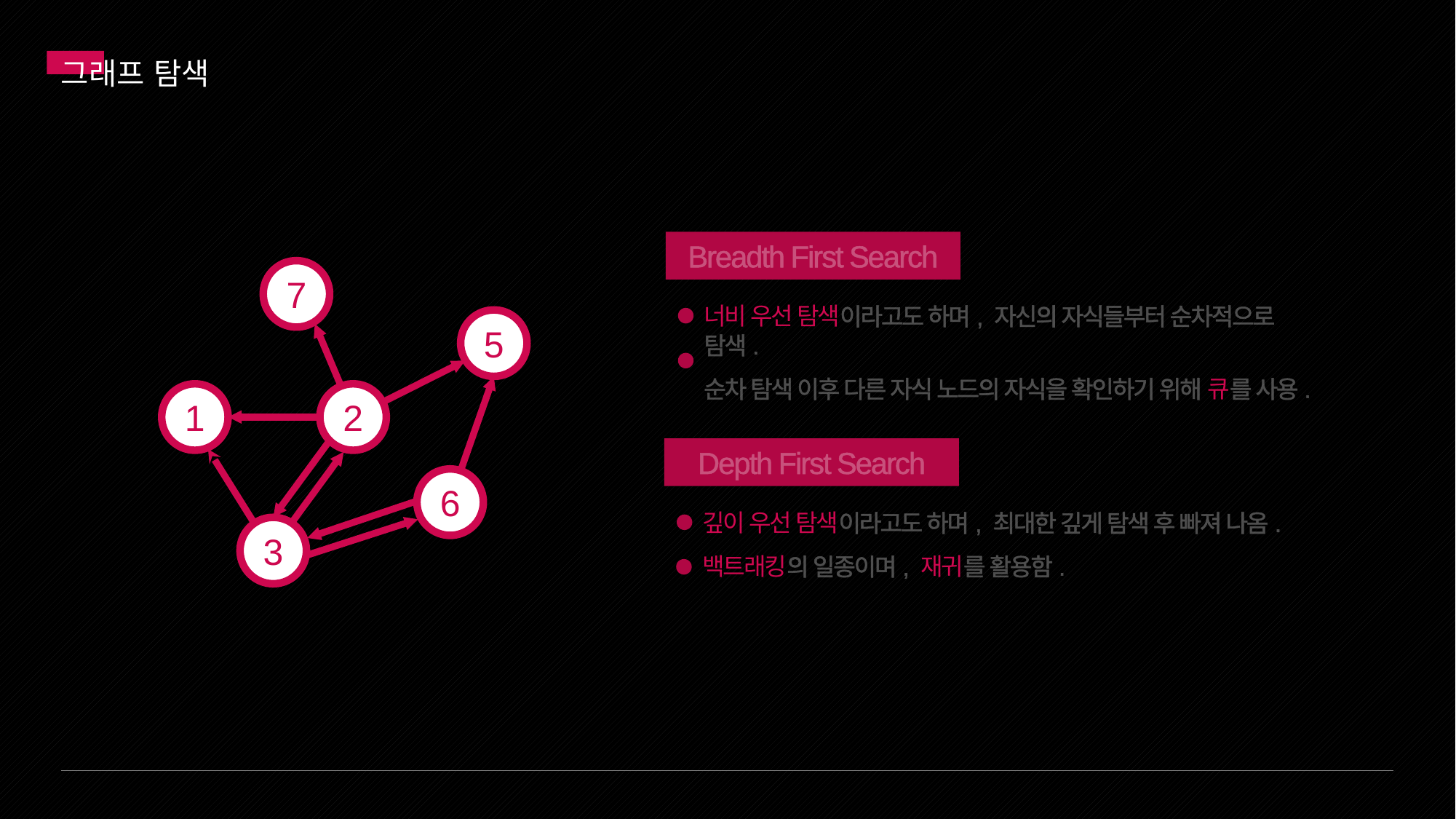

그래프 탐색

Breadth First Search

7
5
1
2
6
3
너비 우선 탐색이라고도 하며, 자신의 자식들부터 순차적으로 탐색.

순차 탐색 이후 다른 자식 노드의 자식을 확인하기 위해 큐를 사용.

Depth First Search

깊이 우선 탐색이라고도 하며, 최대한 깊게 탐색 후 빠져 나옴.

백트래킹의 일종이며, 재귀를 활용함.

2021 알고리즘 특강 with C++